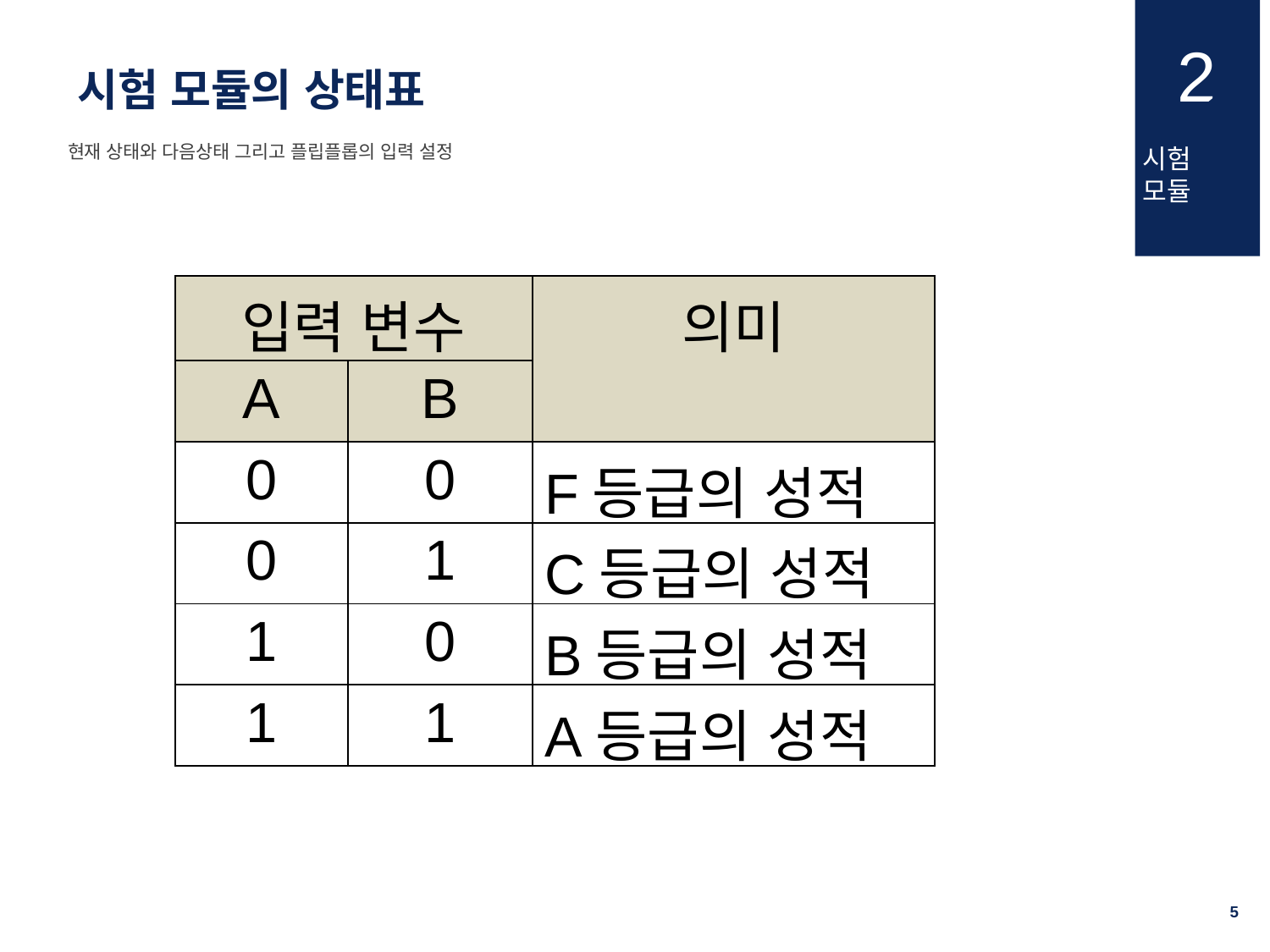

2

시험 모듈의 상태표
현재 상태와 다음상태 그리고 플립플롭의 입력 설정
시험
모듈
| 입력 변수 |  | 의미 |
| --- | --- | --- |
| A | B |  |
| 0 | 0 | F등급의 성적 |
| 0 | 1 | C등급의 성적 |
| 1 | 0 | B등급의 성적 |
| 1 | 1 | A등급의 성적 |
5